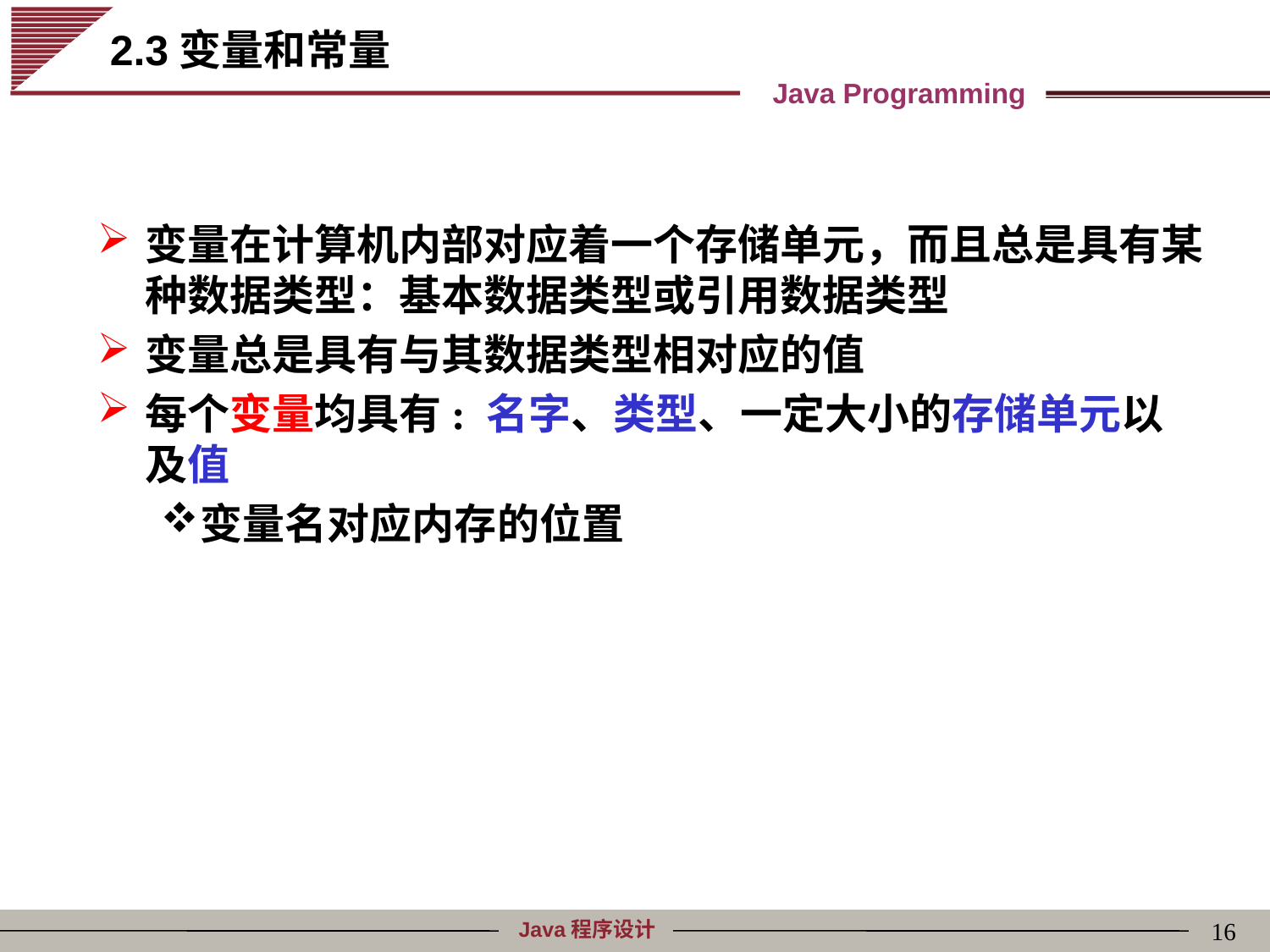

# 2.3变量和常量
变量在计算机内部对应着一个存储单元，而且总是具有某种数据类型：基本数据类型或引用数据类型
变量总是具有与其数据类型相对应的值
每个变量均具有: 名字、类型、一定大小的存储单元以及值
变量名对应内存的位置